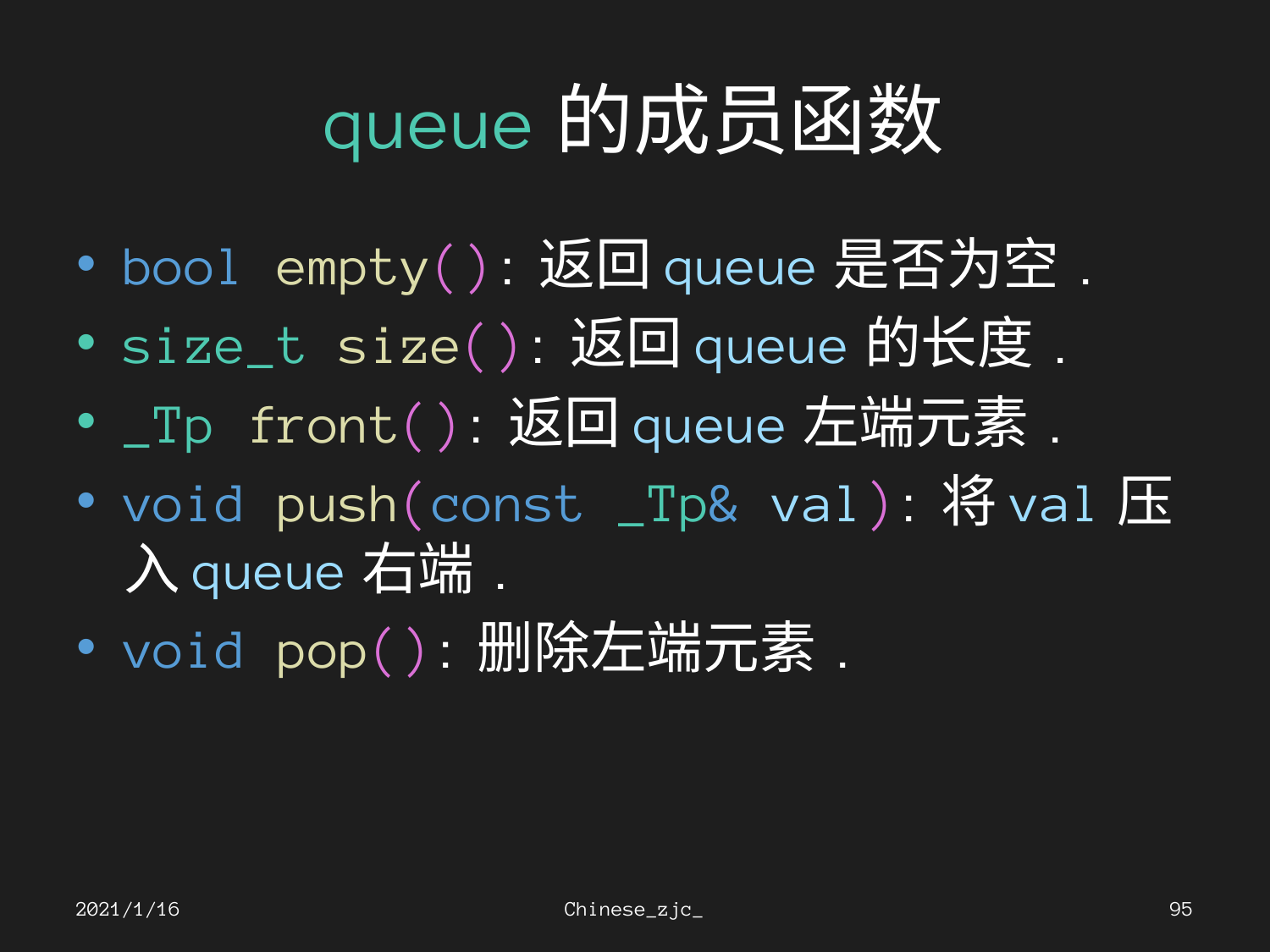

# queue的成员函数
bool empty():返回queue是否为空.
size_t size():返回queue的长度.
_Tp front():返回queue左端元素.
void push(const _Tp& val):将val压入queue右端.
void pop():删除左端元素.
2021/1/16
Chinese_zjc_
95